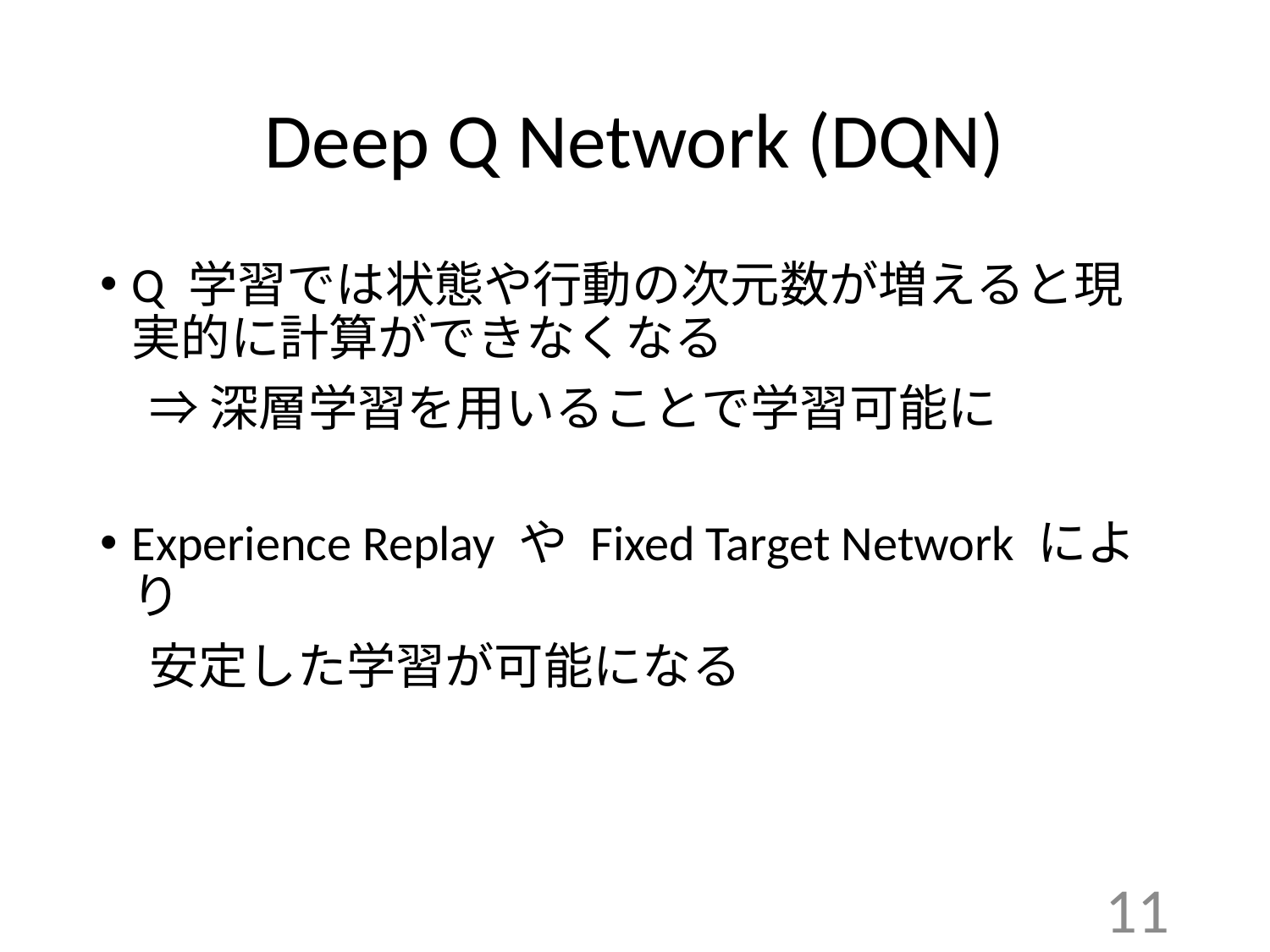

# Deep Q Network (DQN)
Q 学習では状態や行動の次元数が増えると現実的に計算ができなくなる
　⇒ 深層学習を用いることで学習可能に

Experience Replay や Fixed Target Network により
　安定した学習が可能になる
11